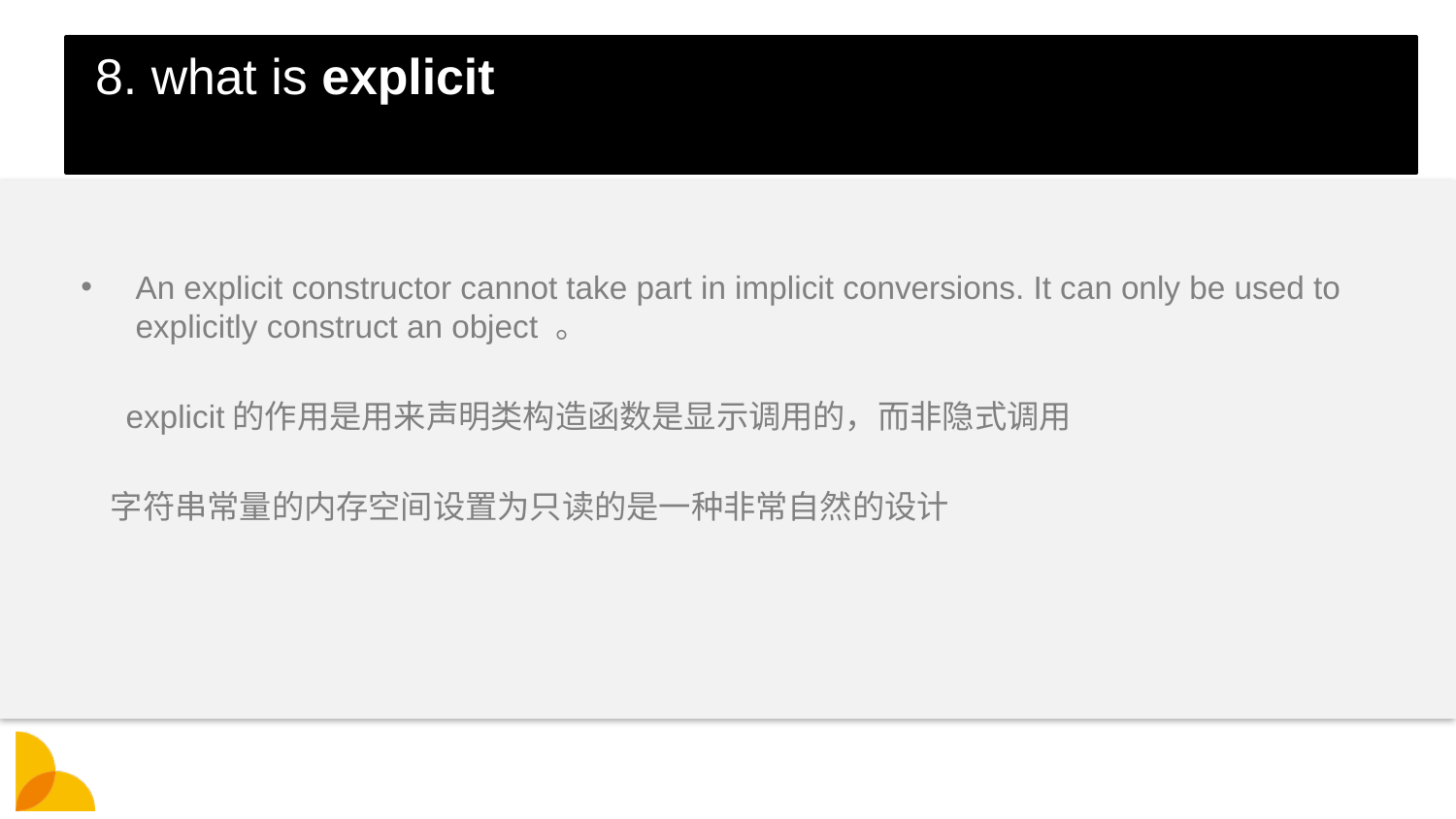

# 8. what is explicit

An explicit constructor cannot take part in implicit conversions. It can only be used to explicitly construct an object 。

     explicit的作用是用来声明类构造函数是显示调用的，而非隐式调用

   字符串常量的内存空间设置为只读的是一种非常自然的设计